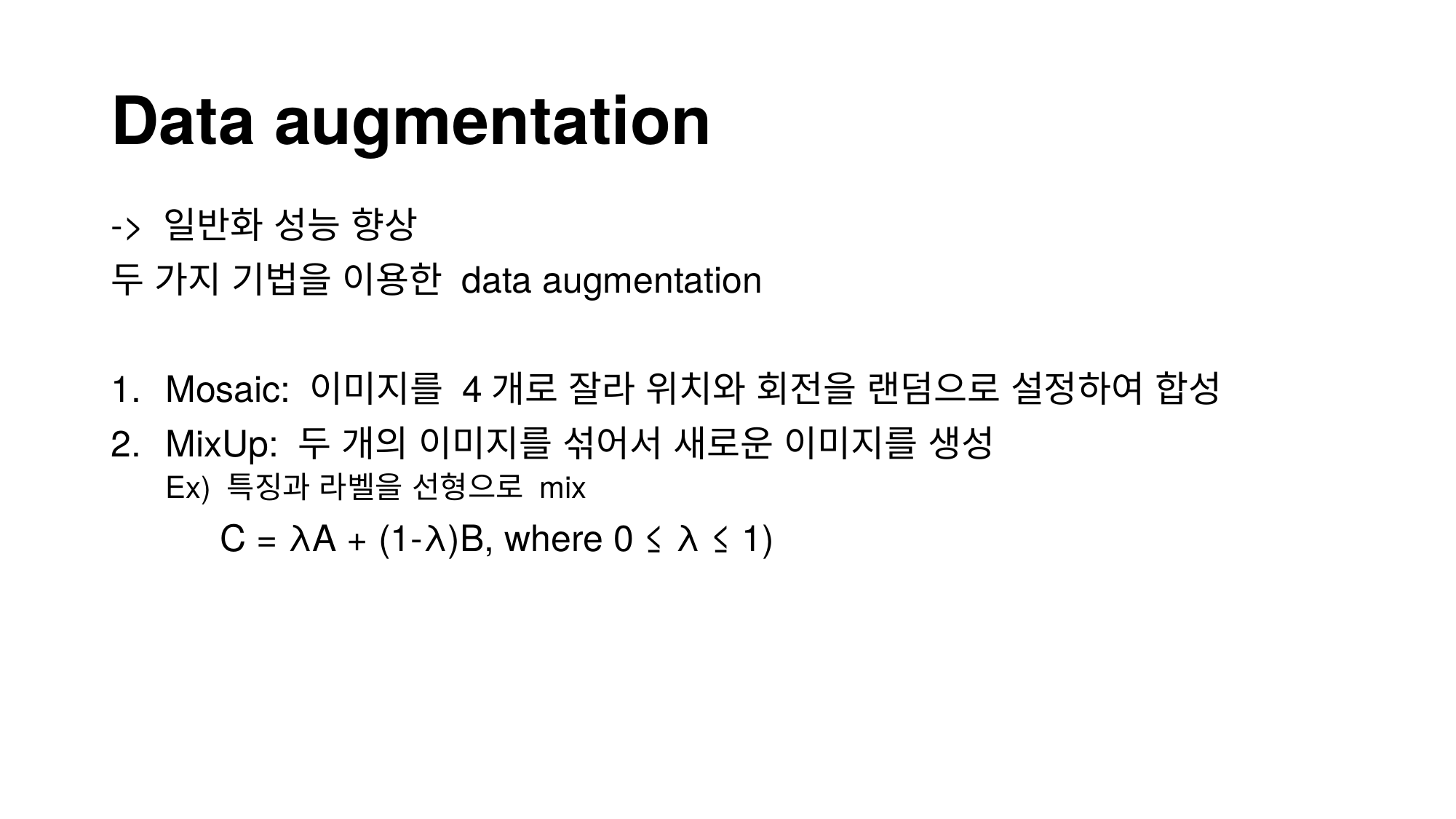

# Data augmentation
-> 일반화 성능 향상
두 가지 기법을 이용한 data augmentation

Mosaic: 이미지를 4개로 잘라 위치와 회전을 랜덤으로 설정하여 합성
MixUp: 두 개의 이미지를 섞어서 새로운 이미지를 생성
Ex) 특징과 라벨을 선형으로 mix
	C = λA + (1-λ)B, where 0 ≤ λ ≤ 1)